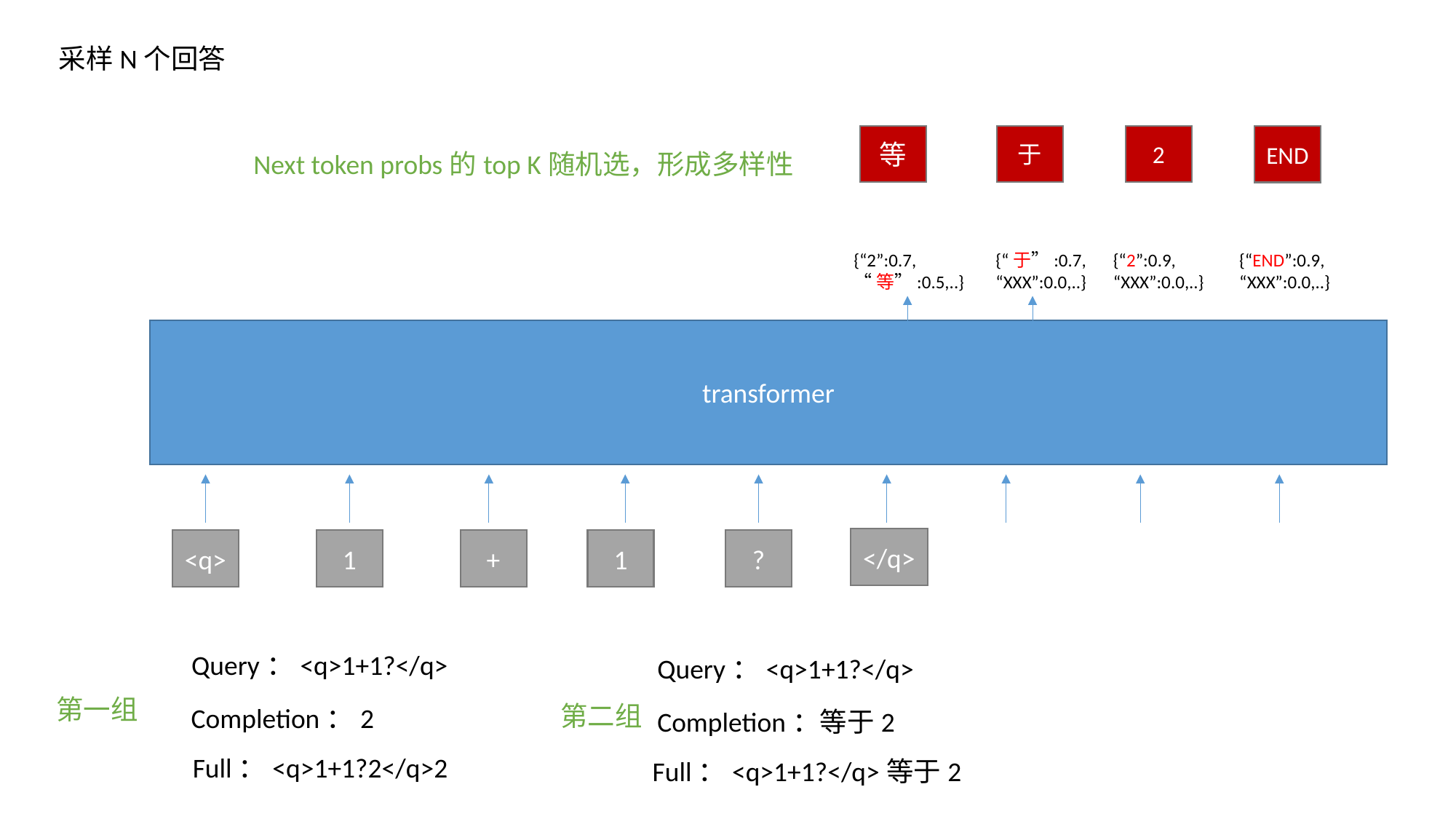

采样N个回答
2
等
于
END
Next token probs的top K随机选，形成多样性
{“2”:0.7,
“等”:0.5,..}
{“于”:0.7,
“XXX”:0.0,..}
{“2”:0.9,
“XXX”:0.0,..}
{“END”:0.9,
“XXX”:0.0,..}
transformer
</q>
<q>
1
+
1
?
Query：<q>1+1?</q>
Query：<q>1+1?</q>
第一组
第二组
Completion：2
Completion：等于2
Full：<q>1+1?2</q>2
Full：<q>1+1?</q>等于2